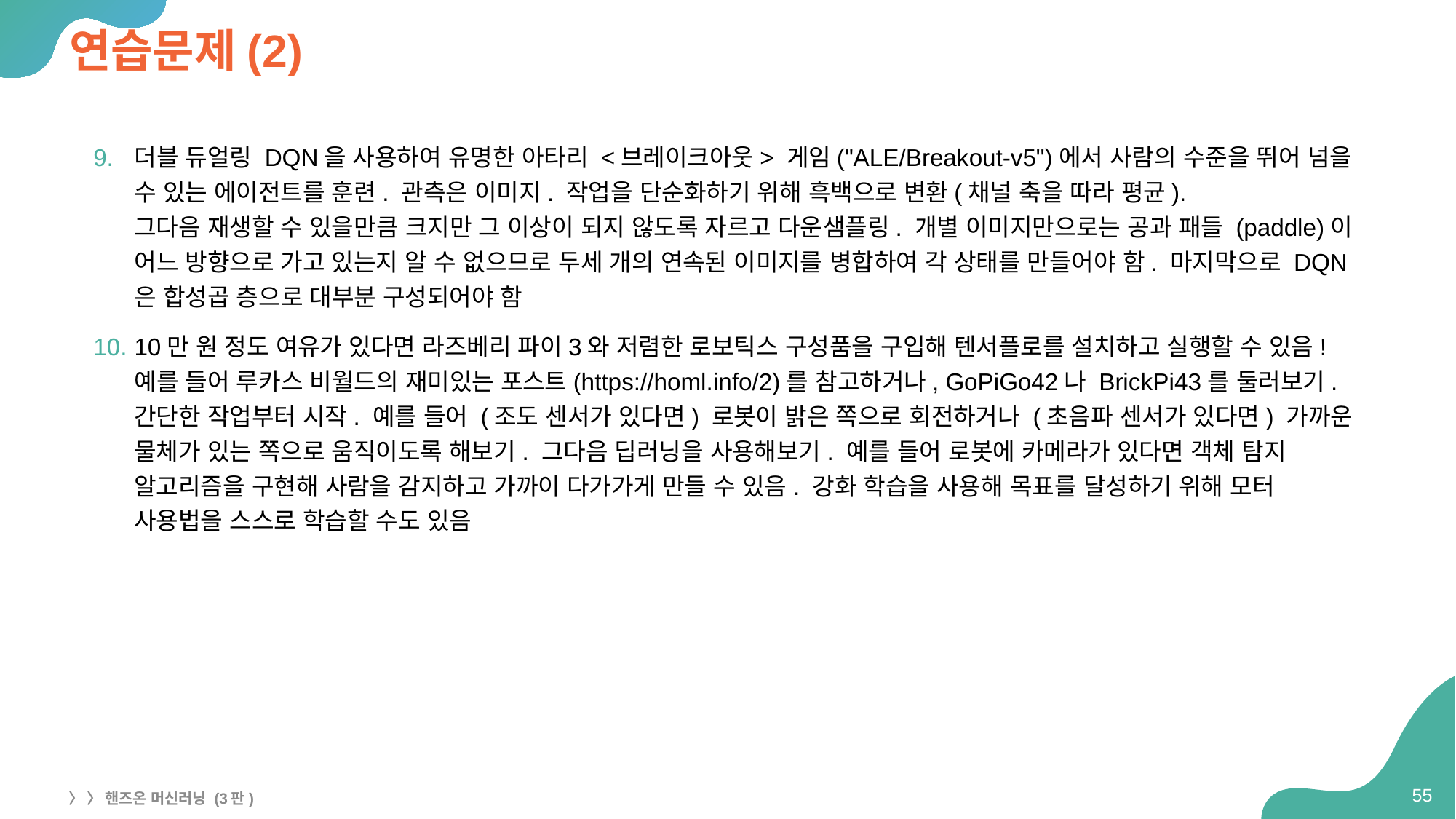

# 연습문제(2)
더블 듀얼링 DQN을 사용하여 유명한 아타리 <브레이크아웃> 게임("ALE/Breakout-v5")에서 사람의 수준을 뛰어 넘을 수 있는 에이전트를 훈련. 관측은 이미지. 작업을 단순화하기 위해 흑백으로 변환(채널 축을 따라 평균).
그다음 재생할 수 있을만큼 크지만 그 이상이 되지 않도록 자르고 다운샘플링. 개별 이미지만으로는 공과 패들 (paddle)이 어느 방향으로 가고 있는지 알 수 없으므로 두세 개의 연속된 이미지를 병합하여 각 상태를 만들어야 함. 마지막으로 DQN은 합성곱 층으로 대부분 구성되어야 함
10만 원 정도 여유가 있다면 라즈베리 파이3와 저렴한 로보틱스 구성품을 구입해 텐서플로를 설치하고 실행할 수 있음!
예를 들어 루카스 비월드의 재미있는 포스트(https://homl.info/2)를 참고하거나, GoPiGo42나 BrickPi43를 둘러보기. 간단한 작업부터 시작. 예를 들어 (조도 센서가 있다면) 로봇이 밝은 쪽으로 회전하거나 (초음파 센서가 있다면) 가까운 물체가 있는 쪽으로 움직이도록 해보기. 그다음 딥러닝을 사용해보기. 예를 들어 로봇에 카메라가 있다면 객체 탐지 알고리즘을 구현해 사람을 감지하고 가까이 다가가게 만들 수 있음. 강화 학습을 사용해 목표를 달성하기 위해 모터 사용법을 스스로 학습할 수도 있음
55
〉 〉 핸즈온 머신러닝 (3판)